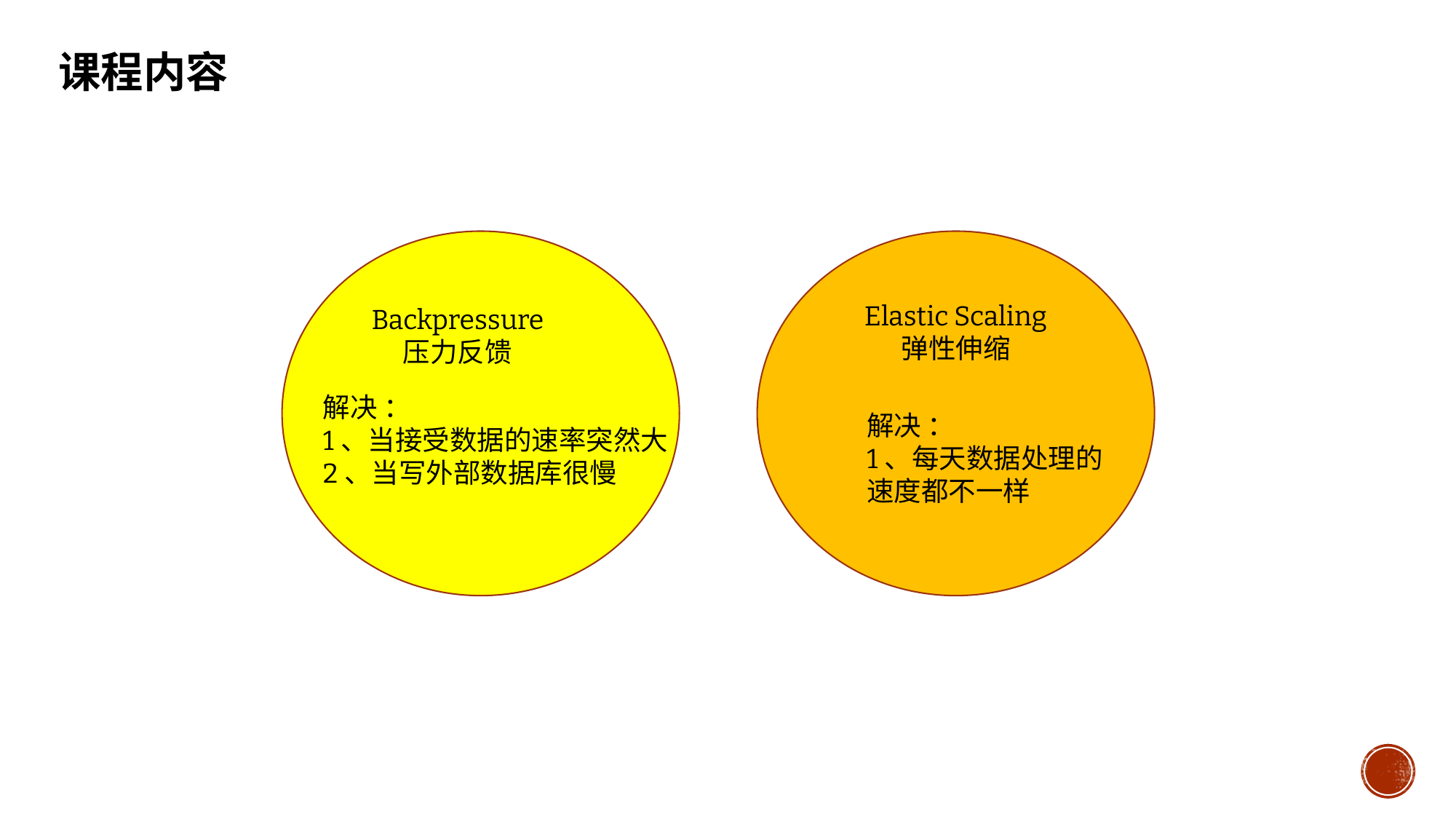

课程内容

Elastic Scaling
弹性伸缩
Backpressure
压力反馈
解决 ：
1、当接受数据的速率突然大
2、当写外部数据库很慢
解决 ：
1、每天数据处理的
速度都不一样